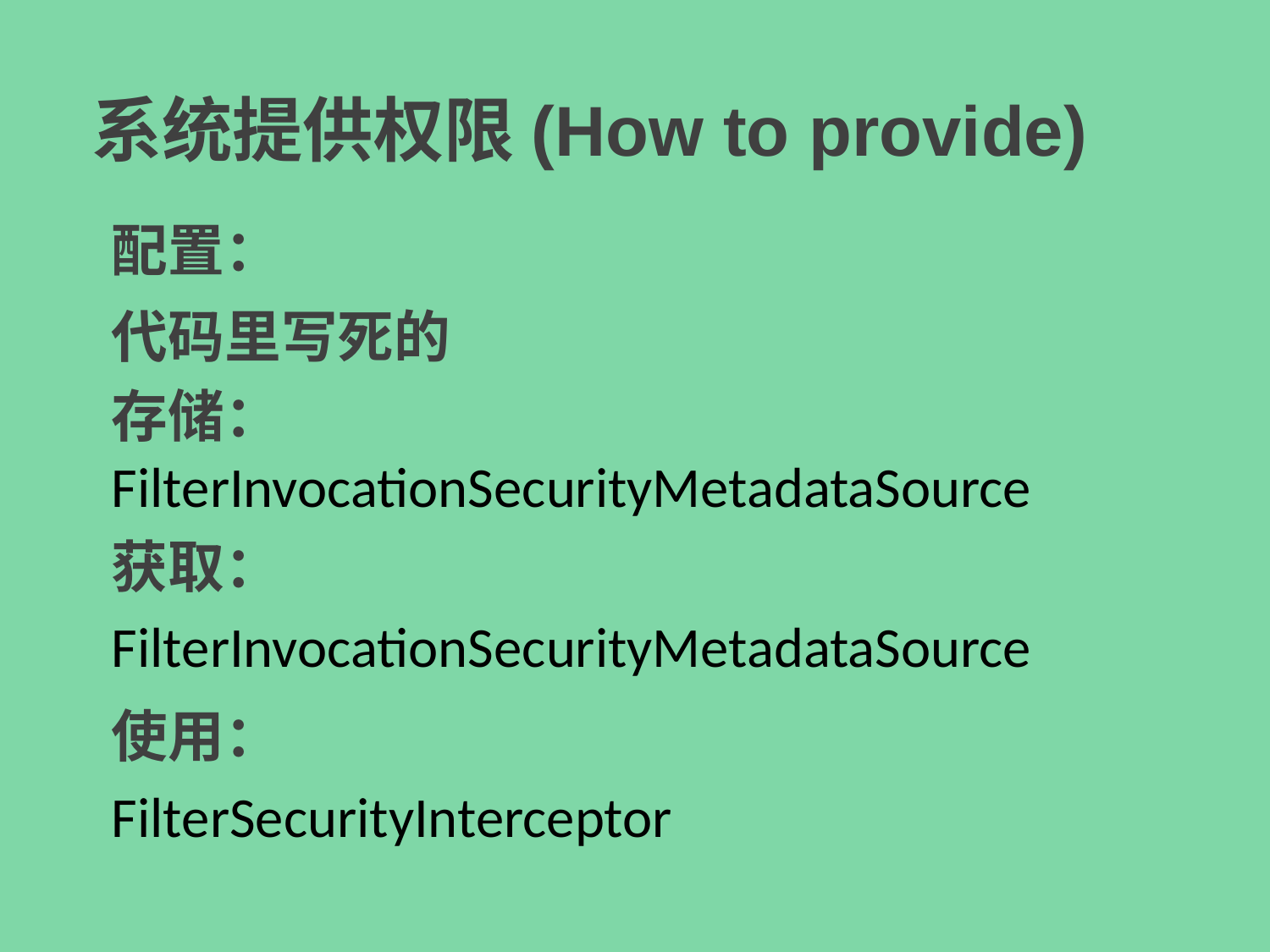

系统提供权限(How to provide)
配置：
代码里写死的
存储：
FilterInvocationSecurityMetadataSource
获取：
FilterInvocationSecurityMetadataSource
使用：
FilterSecurityInterceptor